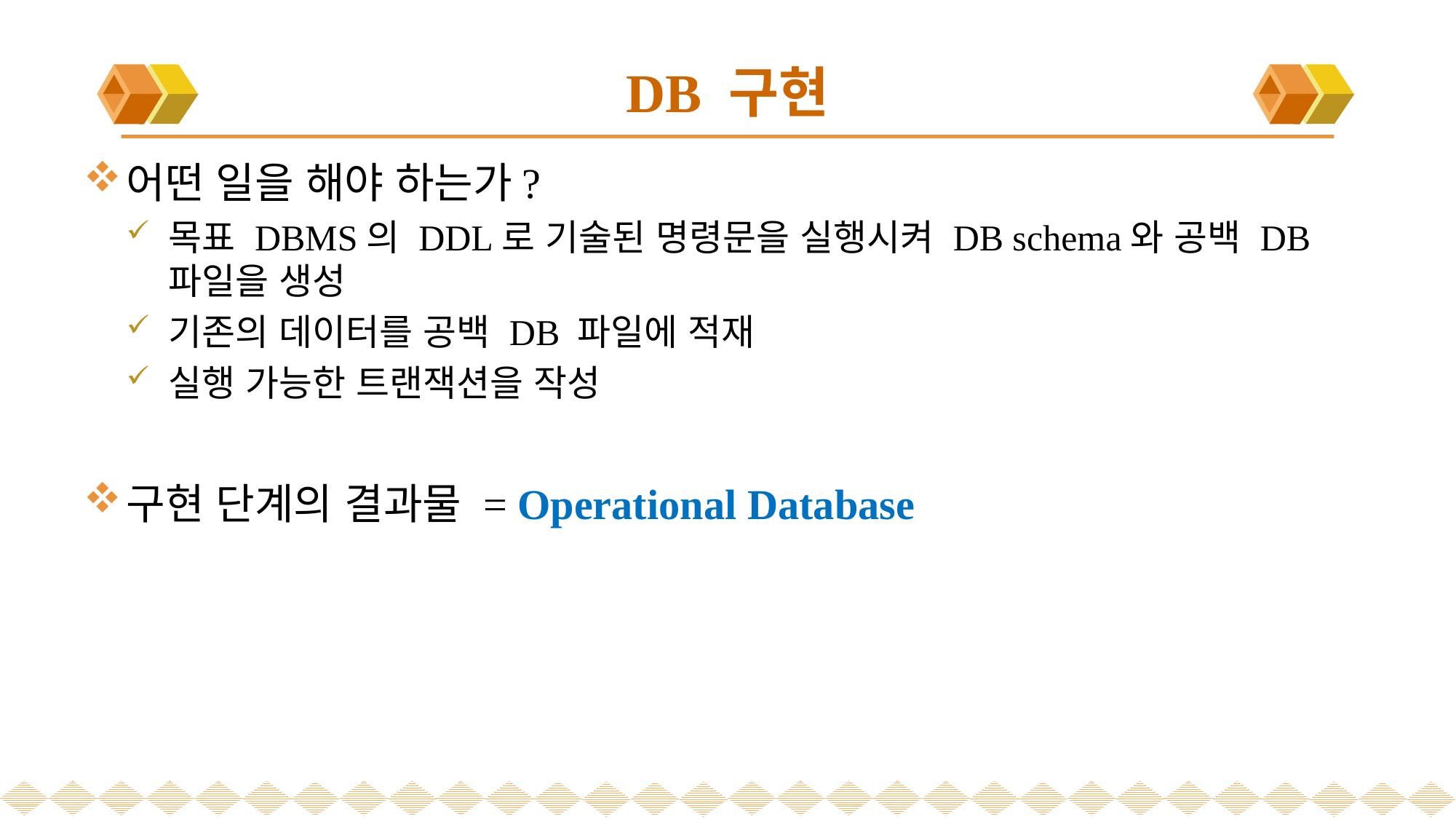

# DB 구현
어떤 일을 해야 하는가?
목표 DBMS의 DDL로 기술된 명령문을 실행시켜 DB schema와 공백 DB 파일을 생성
기존의 데이터를 공백 DB 파일에 적재
실행 가능한 트랜잭션을 작성

구현 단계의 결과물 = Operational Database